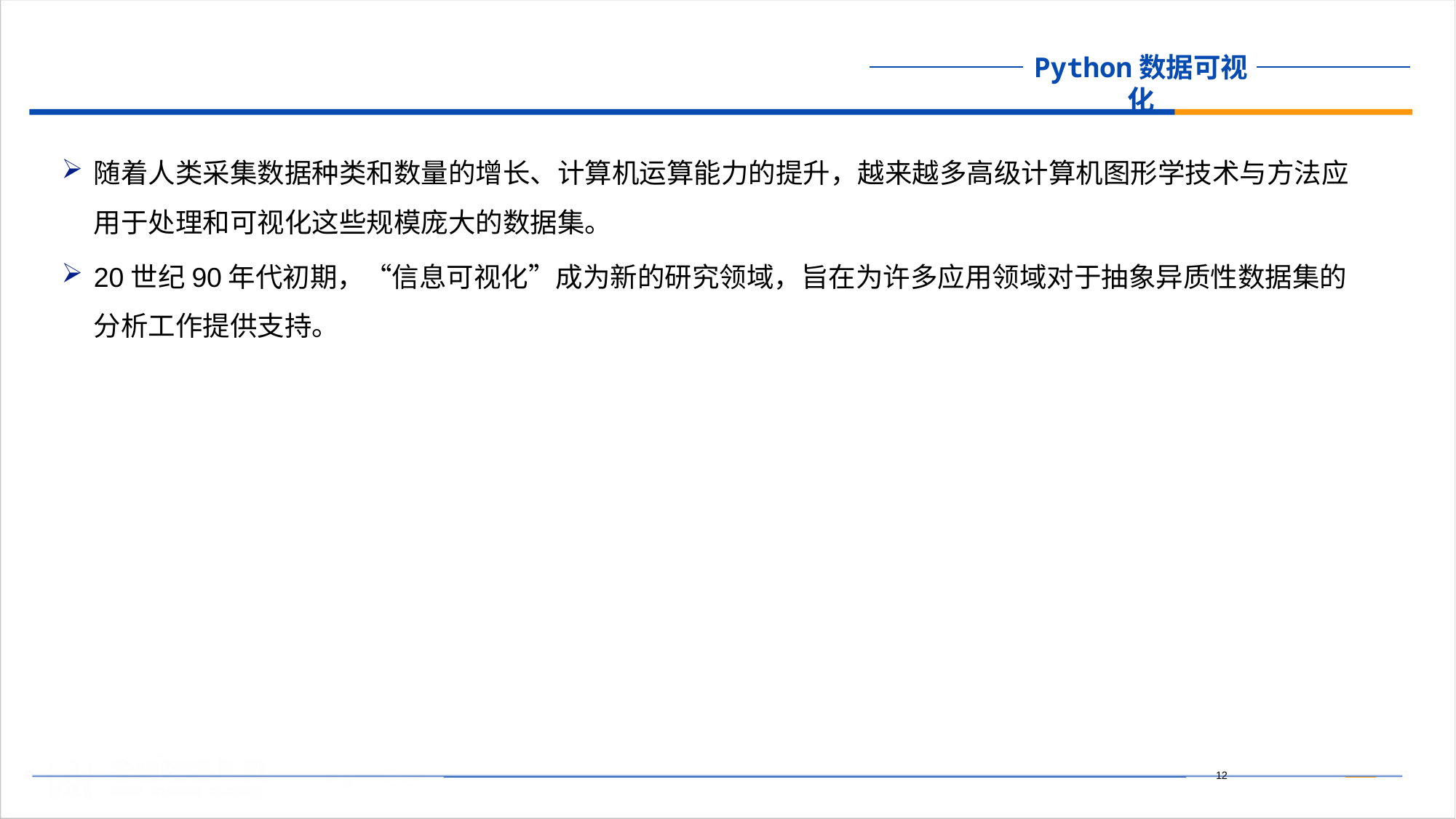

随着人类采集数据种类和数量的增长、计算机运算能力的提升，越来越多高级计算机图形学技术与方法应用于处理和可视化这些规模庞大的数据集。
20世纪90年代初期，“信息可视化”成为新的研究领域，旨在为许多应用领域对于抽象异质性数据集的分析工作提供支持。